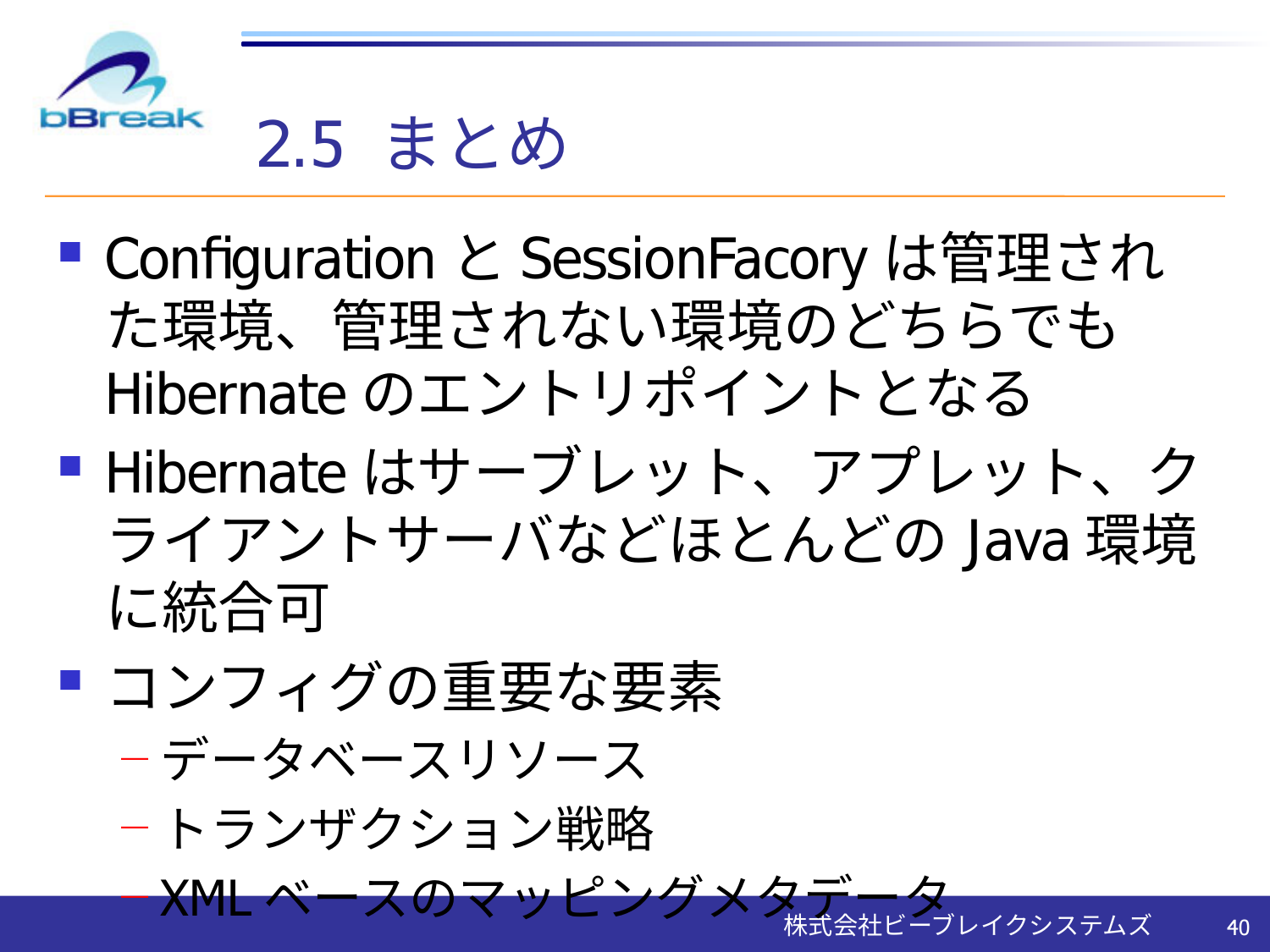

# 2.5 まとめ
ConfigurationとSessionFacoryは管理された環境、管理されない環境のどちらでもHibernateのエントリポイントとなる
Hibernateはサーブレット、アプレット、クライアントサーバなどほとんどのJava環境に統合可
コンフィグの重要な要素
データベースリソース
トランザクション戦略
XMLベースのマッピングメタデータ